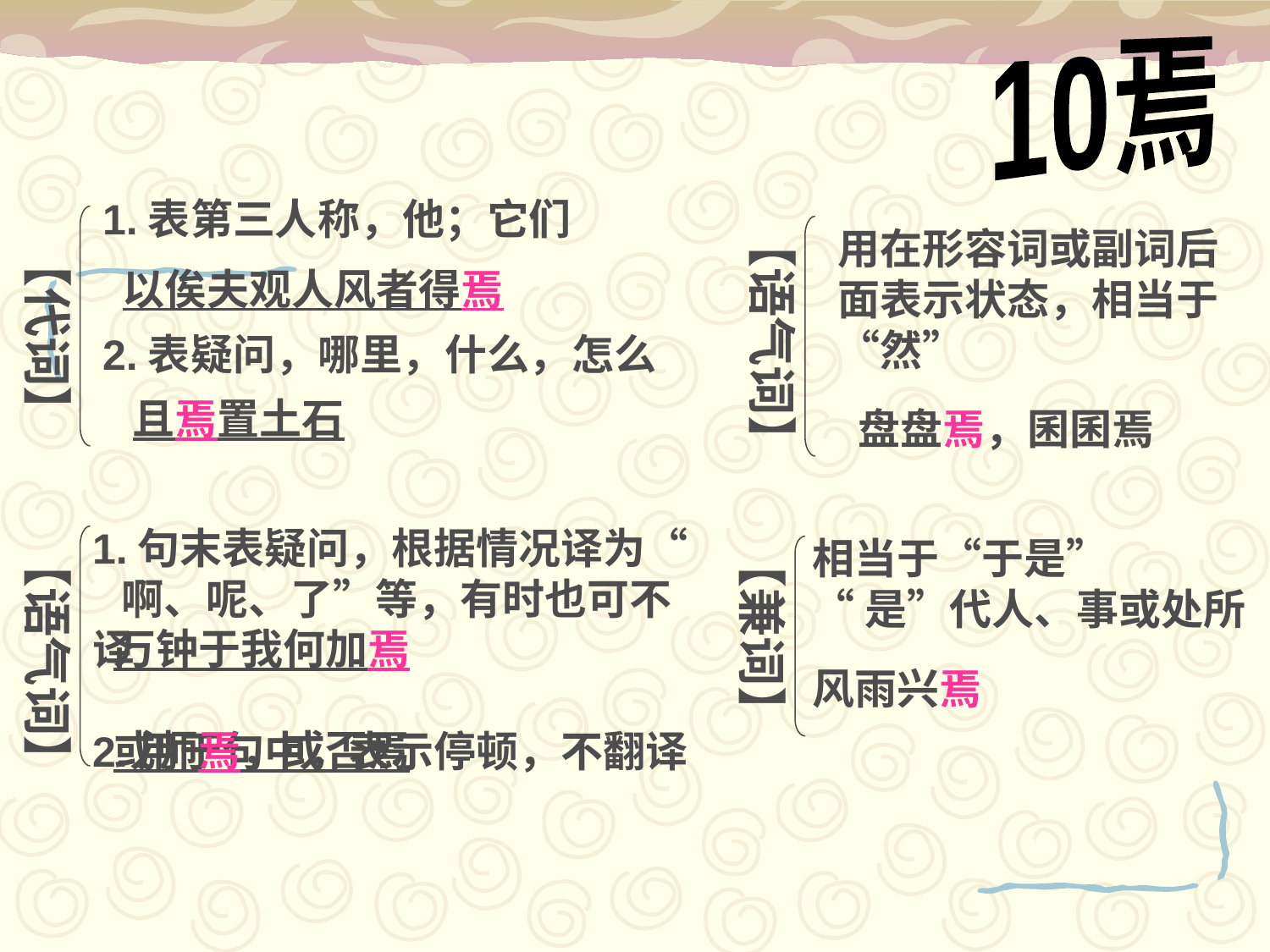

10焉
1.表第三人称，他；它们

2.表疑问，哪里，什么，怎么

【语气词】

用在形容词或副词后面表示状态，相当于“然”
【代词】
以俟夫观人风者得焉

且焉置土石

盘盘焉，囷囷焉
1.句末表疑问，根据情况译为“
  啊、呢、了”等，有时也可不译

2.用于句中，表示停顿，不翻译
【语气词】

【兼词】
相当于“于是”
“是”代人、事或处所

万钟于我何加焉

或师焉，或否焉
风雨兴焉